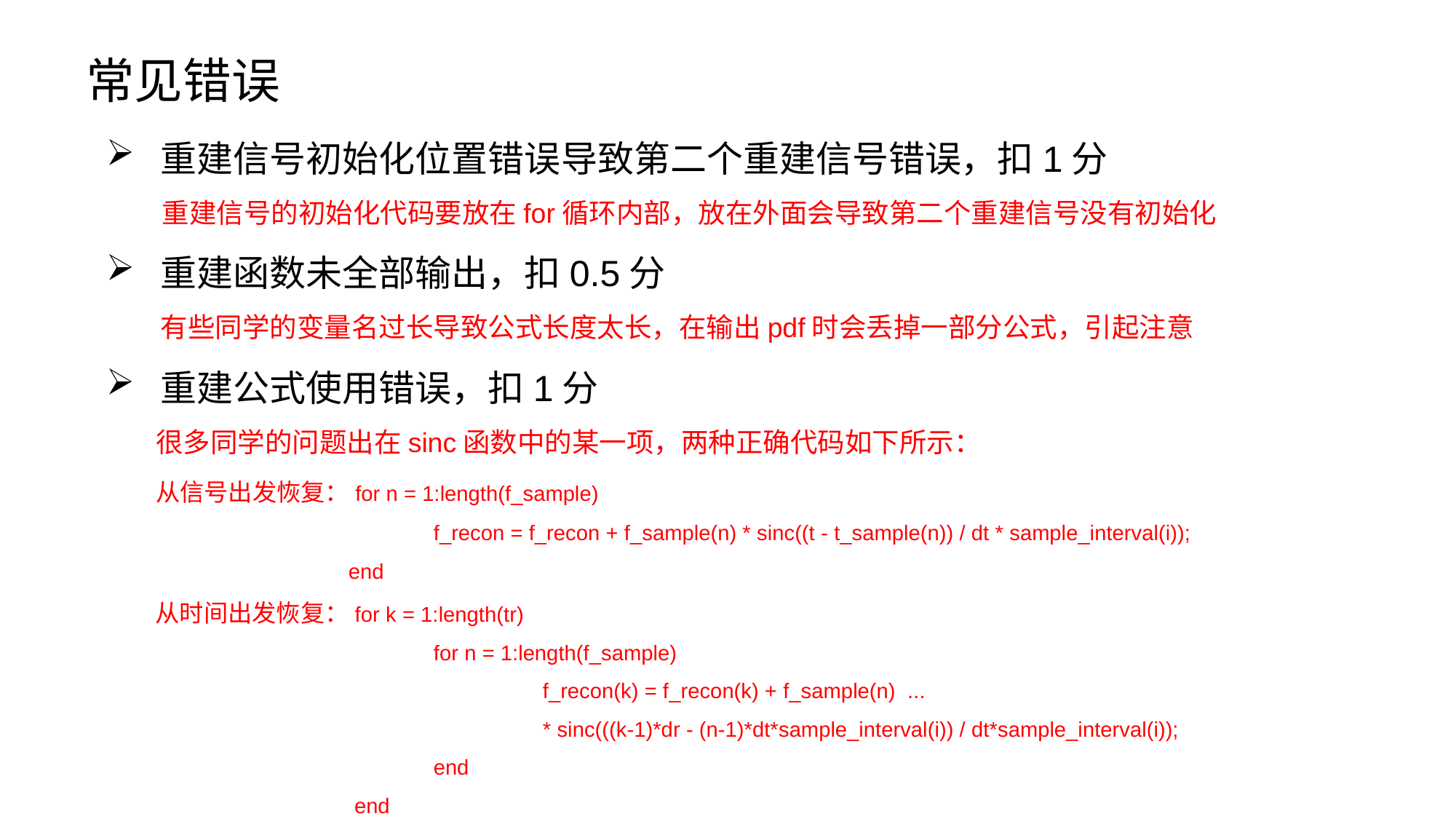

常见错误
重建信号初始化位置错误导致第二个重建信号错误，扣1分
        重建信号的初始化代码要放在for循环内部，放在外面会导致第二个重建信号没有初始化
重建函数未全部输出，扣0.5分
有些同学的变量名过长导致公式长度太长，在输出pdf时会丢掉一部分公式，引起注意
重建公式使用错误，扣1分
       很多同学的问题出在sinc函数中的某一项，两种正确代码如下所示：
       从信号出发恢复：for n = 1:length(f_sample)
			f_recon = f_recon + f_sample(n) * sinc((t - t_sample(n)) / dt * sample_interval(i));
		    end
        从时间出发恢复：for k = 1:length(tr)
			for n = 1:length(f_sample)
				f_recon(k) = f_recon(k) + f_sample(n)  ...
				* sinc(((k-1)*dr - (n-1)*dt*sample_interval(i)) / dt*sample_interval(i));
			end
		     end